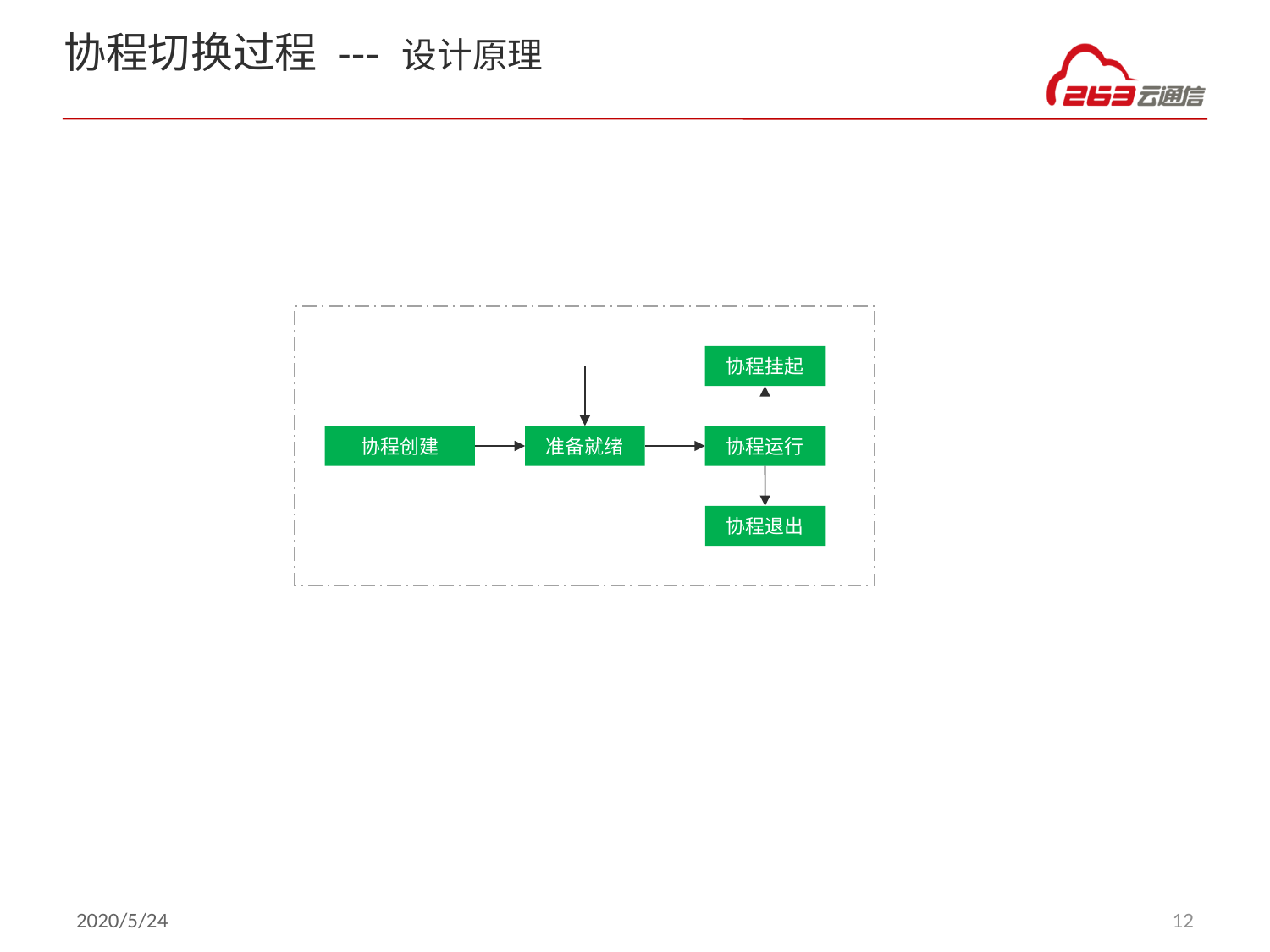

# 协程切换过程 --- 设计原理

协程挂起
协程创建
准备就绪
协程运行
协程退出